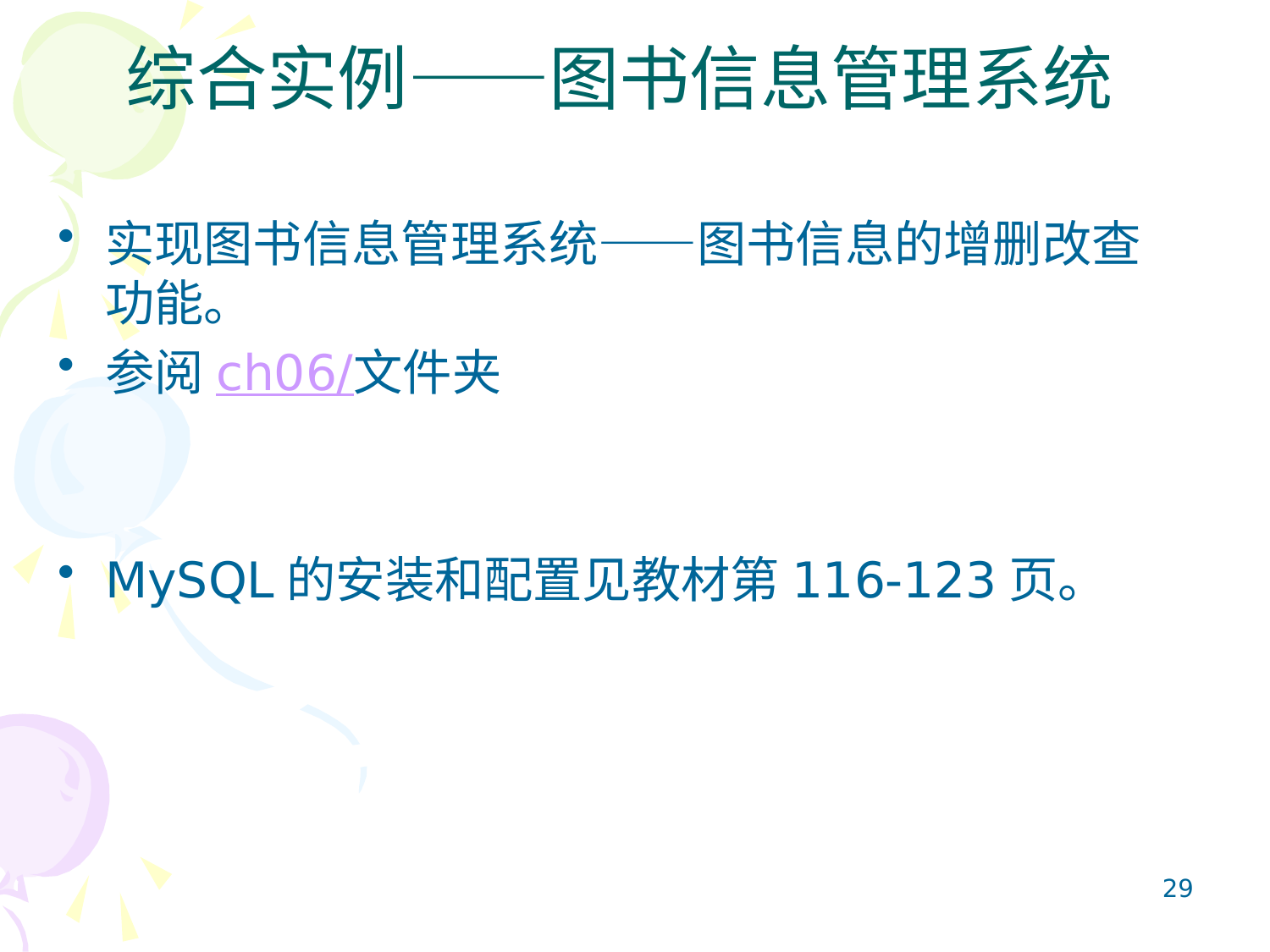

# 综合实例——图书信息管理系统
实现图书信息管理系统——图书信息的增删改查功能。
参阅ch06/文件夹

MySQL的安装和配置见教材第116-123页。

29